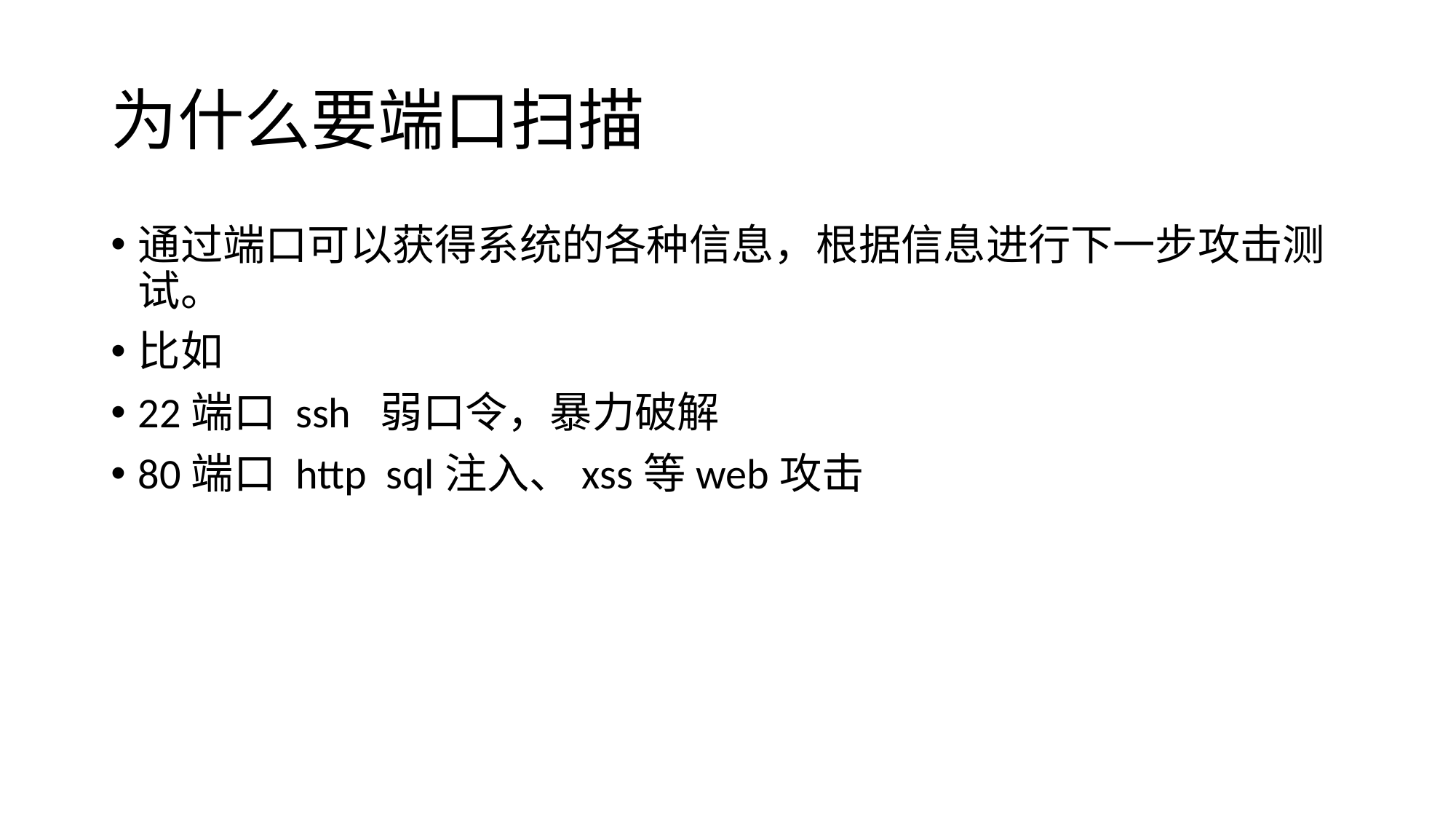

# 为什么要端口扫描
通过端口可以获得系统的各种信息，根据信息进行下一步攻击测试。
比如
22端口 ssh  弱口令，暴力破解
80端口 http  sql注入、xss等web攻击